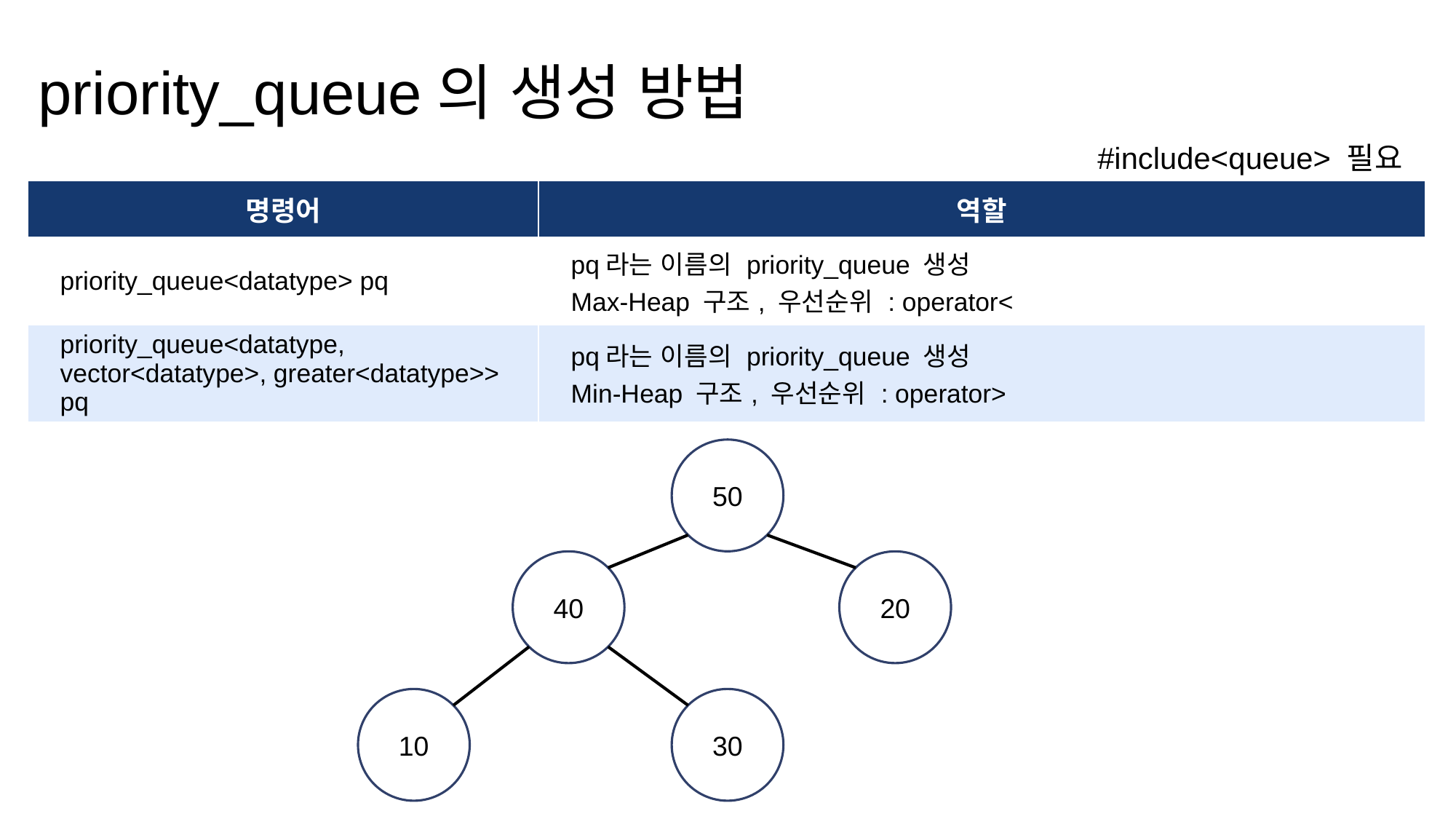

priority_queue의 생성 방법
#include<queue> 필요
| 명령어 | 역할 |
| --- | --- |
| priority\_queue<datatype> pq | pq라는 이름의 priority\_queue 생성 Max-Heap 구조, 우선순위 : operator< |
| priority\_queue<datatype, vector<datatype>, greater<datatype>> pq | pq라는 이름의 priority\_queue 생성 Min-Heap 구조, 우선순위 : operator> |
50
40
20
10
30